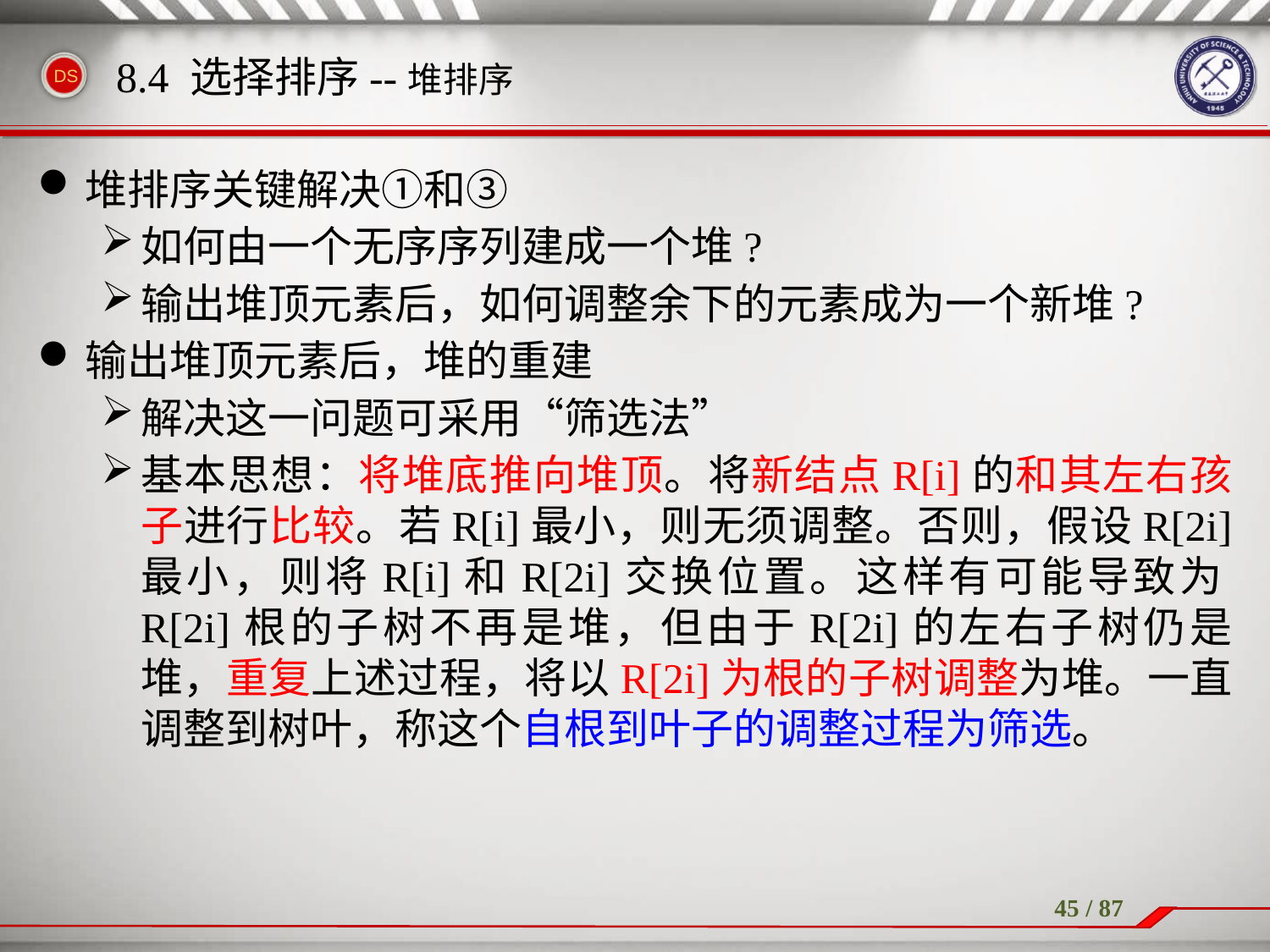

堆排序关键解决①和③
如何由一个无序序列建成一个堆?
输出堆顶元素后，如何调整余下的元素成为一个新堆?
输出堆顶元素后，堆的重建
解决这一问题可采用“筛选法”
基本思想：将堆底推向堆顶。将新结点R[i]的和其左右孩子进行比较。若R[i]最小，则无须调整。否则，假设R[2i] 最小，则将R[i]和R[2i]交换位置。这样有可能导致为R[2i]根的子树不再是堆，但由于R[2i]的左右子树仍是堆，重复上述过程，将以R[2i]为根的子树调整为堆。一直调整到树叶，称这个自根到叶子的调整过程为筛选。
8.4 选择排序--堆排序